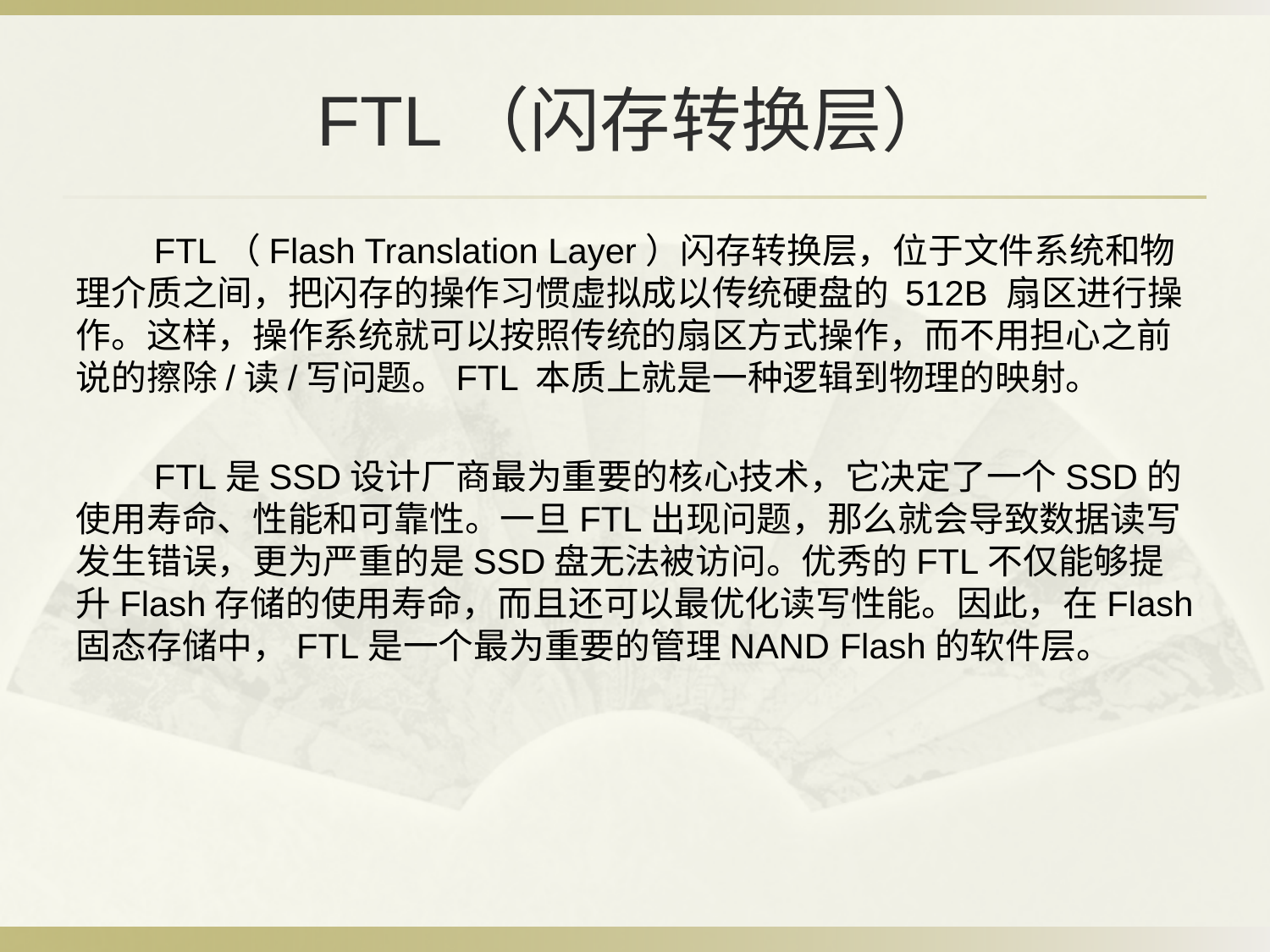

# FTL（闪存转换层）
        FTL（Flash Translation Layer）闪存转换层，位于文件系统和物理介质之间，把闪存的操作习惯虚拟成以传统硬盘的 512B 扇区进行操作。这样，操作系统就可以按照传统的扇区方式操作，而不用担心之前说的擦除/读/写问题。FTL 本质上就是一种逻辑到物理的映射。

        FTL是SSD设计厂商最为重要的核心技术，它决定了一个SSD的使用寿命、性能和可靠性。一旦FTL出现问题，那么就会导致数据读写发生错误，更为严重的是SSD盘无法被访问。优秀的FTL不仅能够提升Flash存储的使用寿命，而且还可以最优化读写性能。因此，在Flash固态存储中，FTL是一个最为重要的管理NAND Flash的软件层。